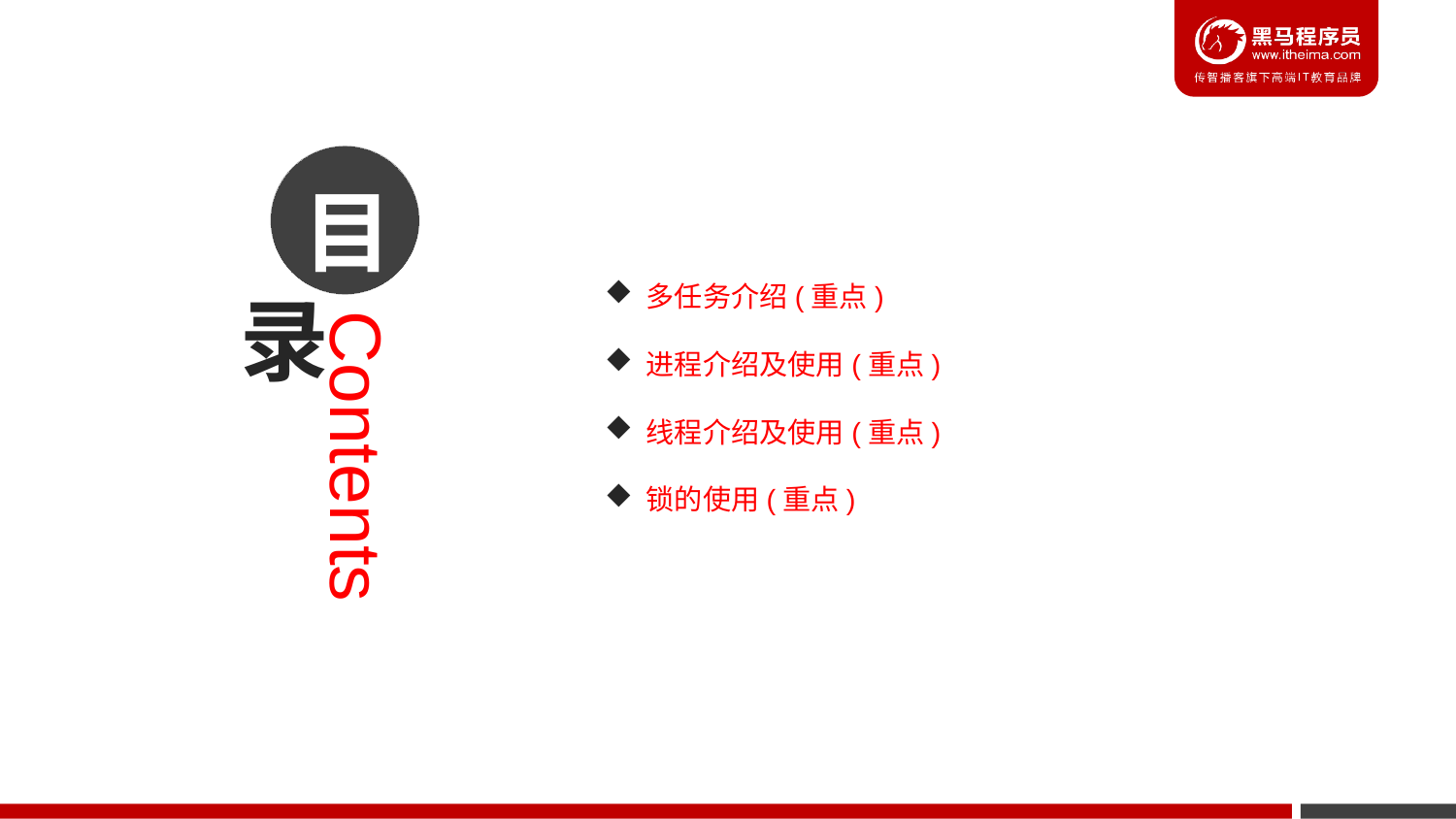

目
 多任务介绍(重点)
 进程介绍及使用(重点)
 线程介绍及使用(重点)
 锁的使用(重点)
录
Contents